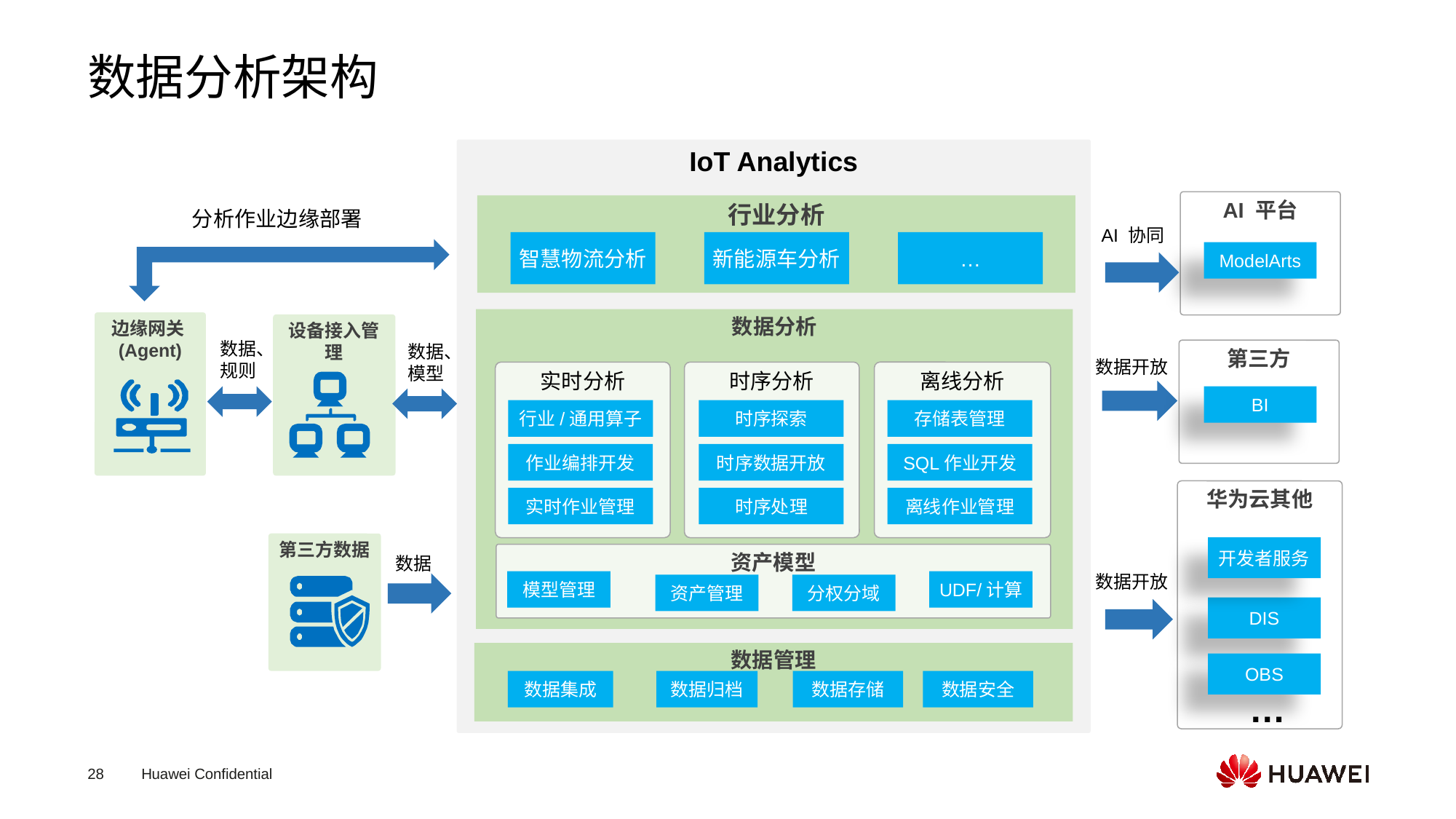

# 数据分析架构
IoT Analytics
AI 平台
行业分析
分析作业边缘部署
AI 协同
智慧物流分析
新能源车分析
…

ModelArts

数据分析
边缘网关(Agent)
设备接入管理
数据、规则
数据、模型
第三方
数据开放
实时分析
时序分析
离线分析

BI

行业/通用算子
时序探索
存储表管理
作业编排开发
时序数据开放
SQL作业开发
华为云其他
实时作业管理
时序处理
离线作业管理
第三方数据
开发者服务
资产模型
数据
数据开放
模型管理
UDF/计算

资产管理
分权分域

DIS

数据管理
OBS
数据集成
数据归档
数据存储
数据安全
…